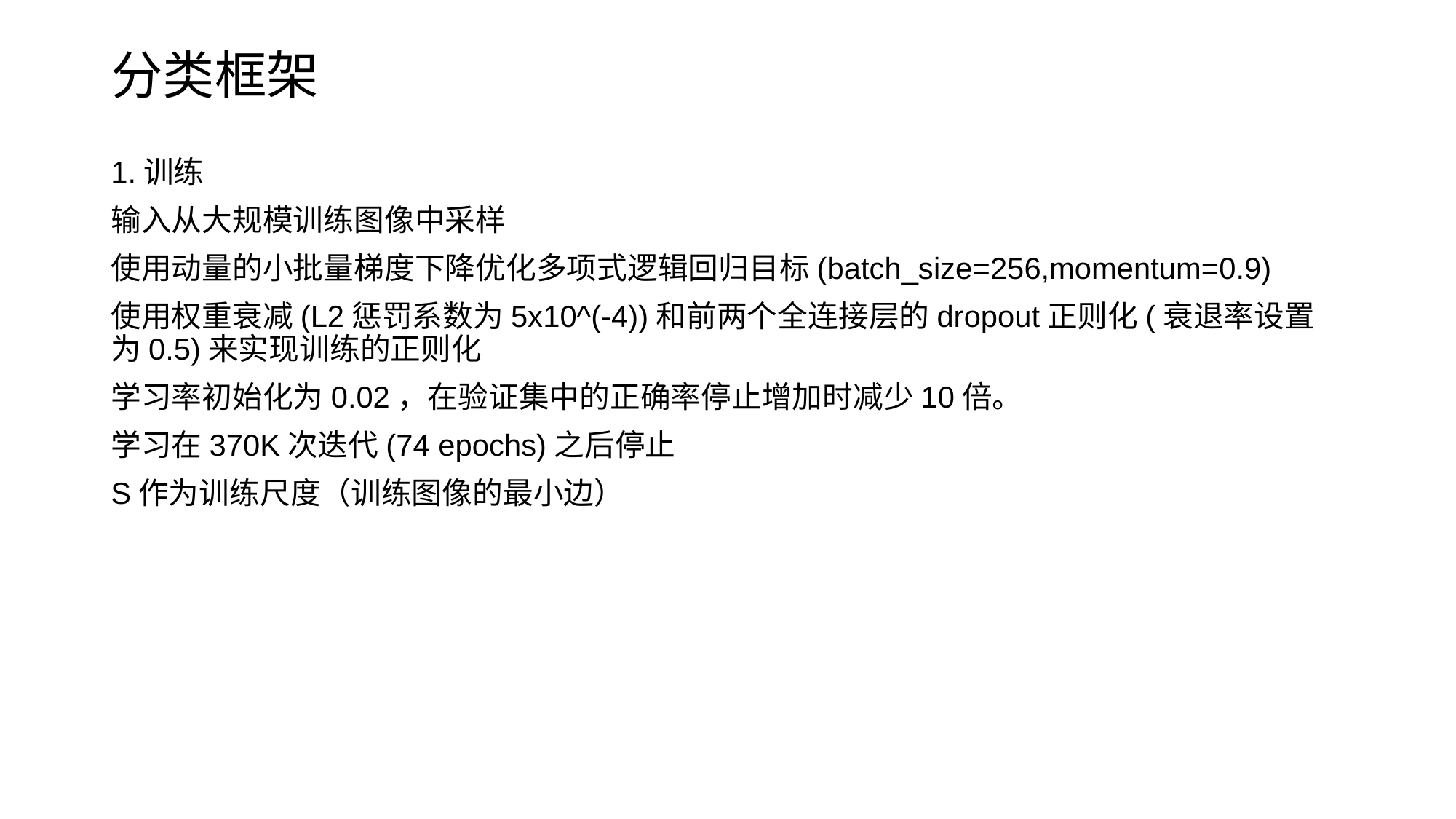

# 分类框架
1.训练
输入从大规模训练图像中采样
使用动量的小批量梯度下降优化多项式逻辑回归目标(batch_size=256,momentum=0.9)
使用权重衰减(L2惩罚系数为5x10^(-4))和前两个全连接层的dropout正则化(衰退率设置为0.5)来实现训练的正则化
学习率初始化为0.02，在验证集中的正确率停止增加时减少10倍。
学习在370K次迭代(74 epochs)之后停止
S作为训练尺度（训练图像的最小边）